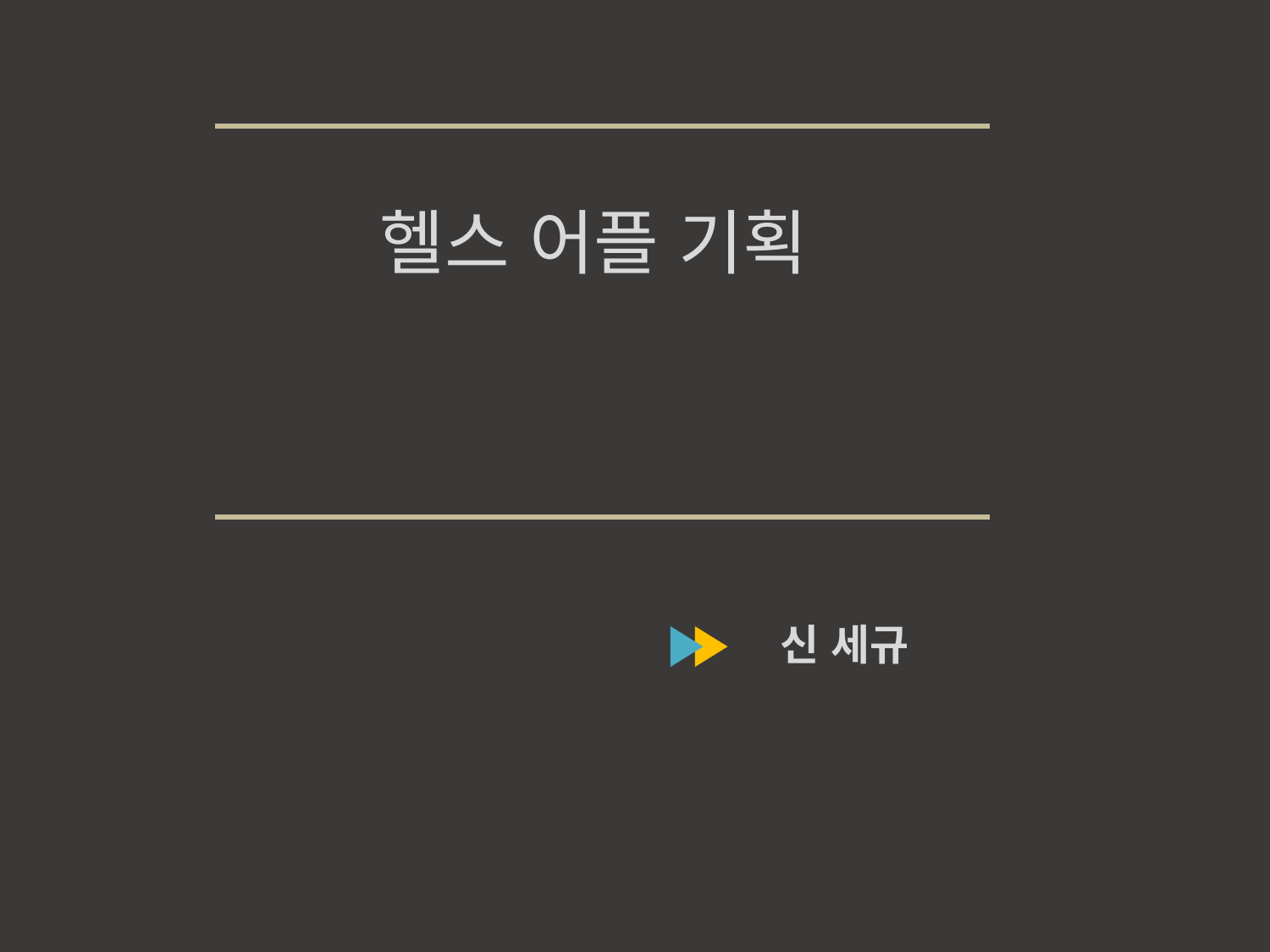

헬스 어플 기획
▶
▶
신 세규